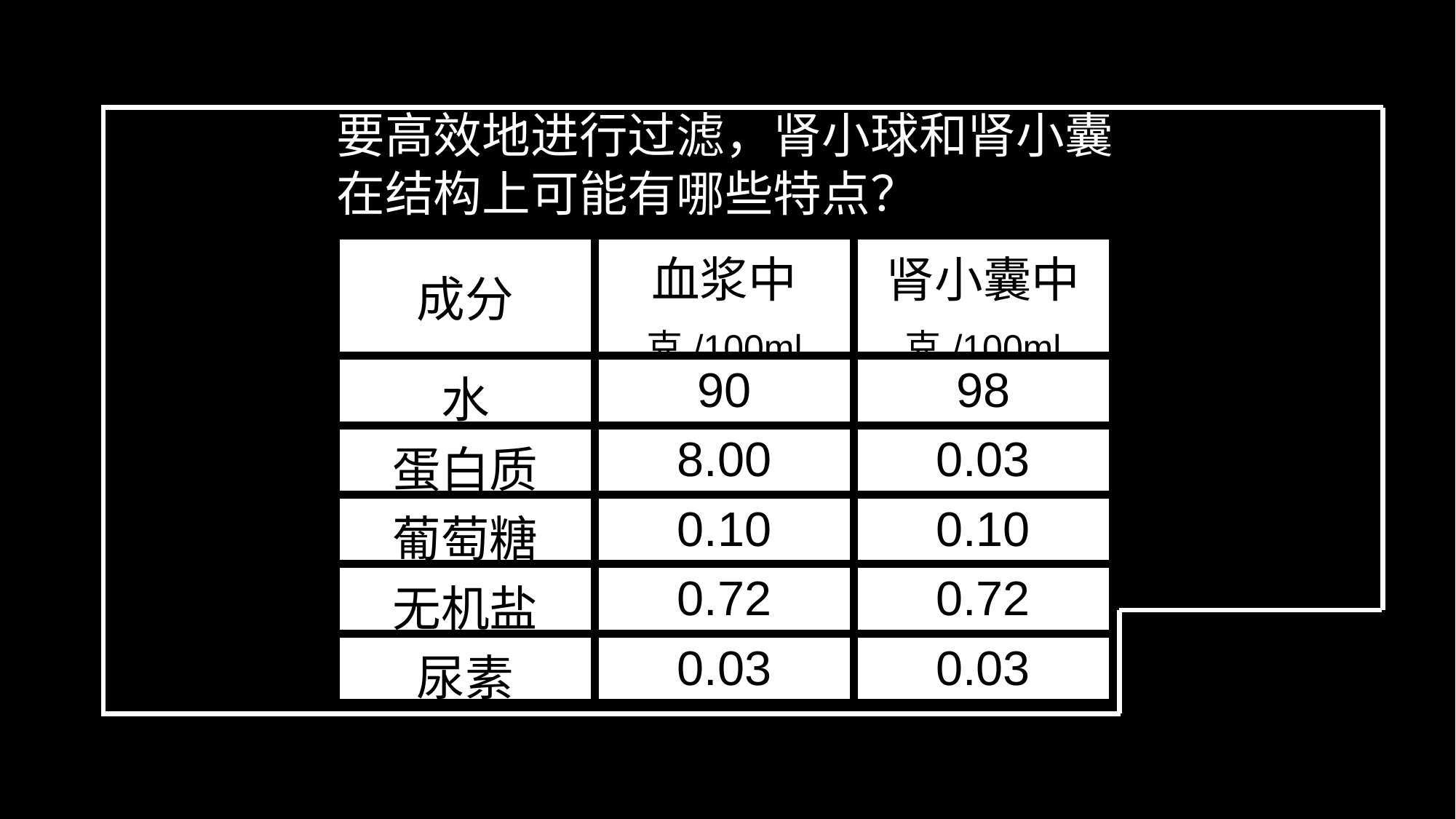

要高效地进行过滤，肾小球和肾小囊
在结构上可能有哪些特点？
| 成分 | 血浆中 克/100ml | 肾小囊中 克/100ml |
| --- | --- | --- |
| 水 | 90 | 98 |
| 蛋白质 | 8.00 | 0.03 |
| 葡萄糖 | 0.10 | 0.10 |
| 无机盐 | 0.72 | 0.72 |
| 尿素 | 0.03 | 0.03 |